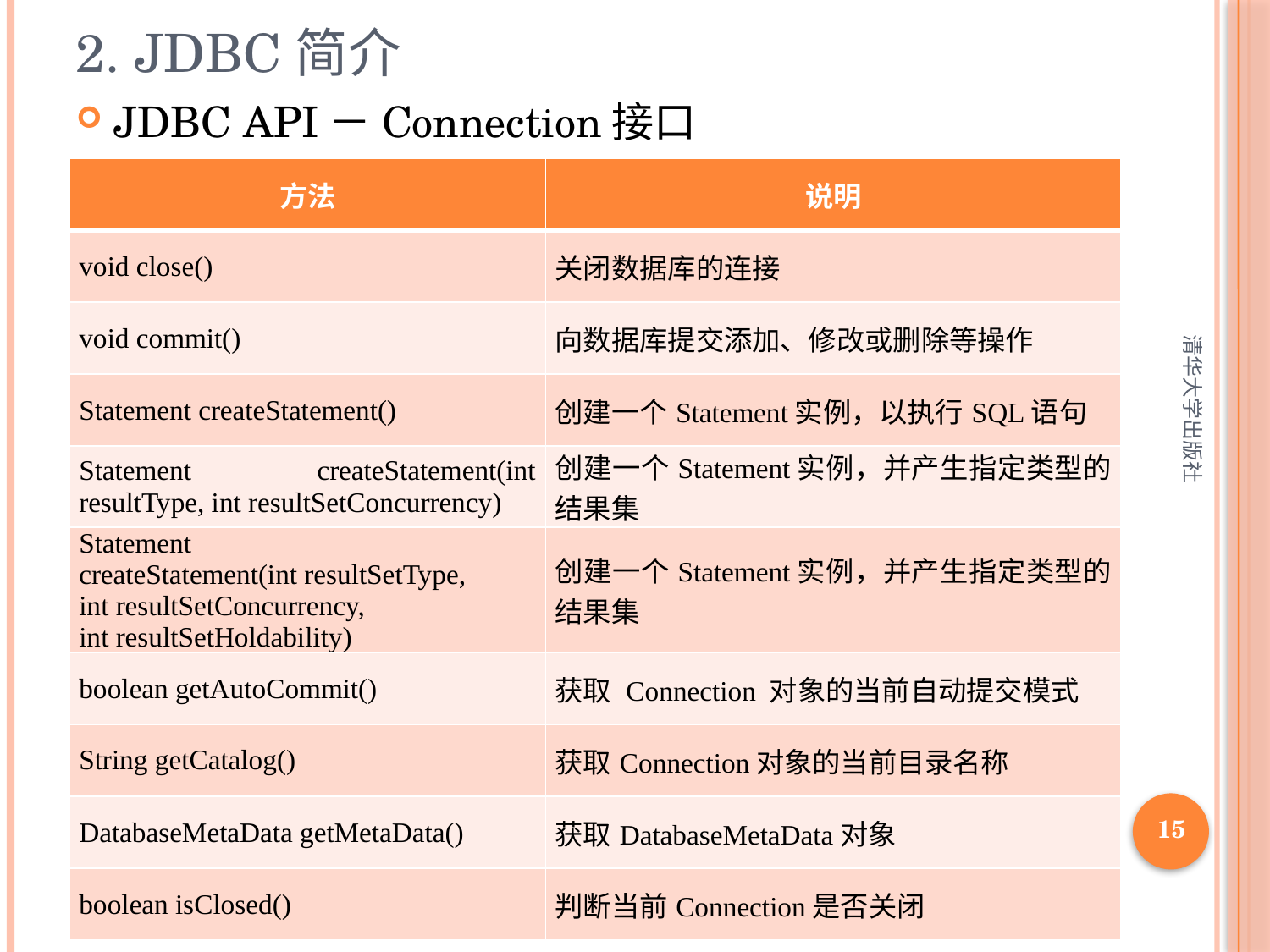

# 2. JDBC简介
JDBC API－Connection接口

| 方法 | 说明 |
| --- | --- |
| void close() | 关闭数据库的连接 |
| void commit() | 向数据库提交添加、修改或删除等操作 |
| Statement createStatement() | 创建一个Statement实例，以执行SQL语句 |
| Statement createStatement(int resultType, int resultSetConcurrency) | 创建一个Statement实例，并产生指定类型的结果集 |
| Statement createStatement(int resultSetType, int resultSetConcurrency, int resultSetHoldability) | 创建一个Statement实例，并产生指定类型的结果集 |
| boolean getAutoCommit() | 获取 Connection 对象的当前自动提交模式 |
| String getCatalog() | 获取Connection对象的当前目录名称 |
| DatabaseMetaData getMetaData() | 获取DatabaseMetaData对象 |
| boolean isClosed() | 判断当前Connection是否关闭 |
清华大学出版社
15